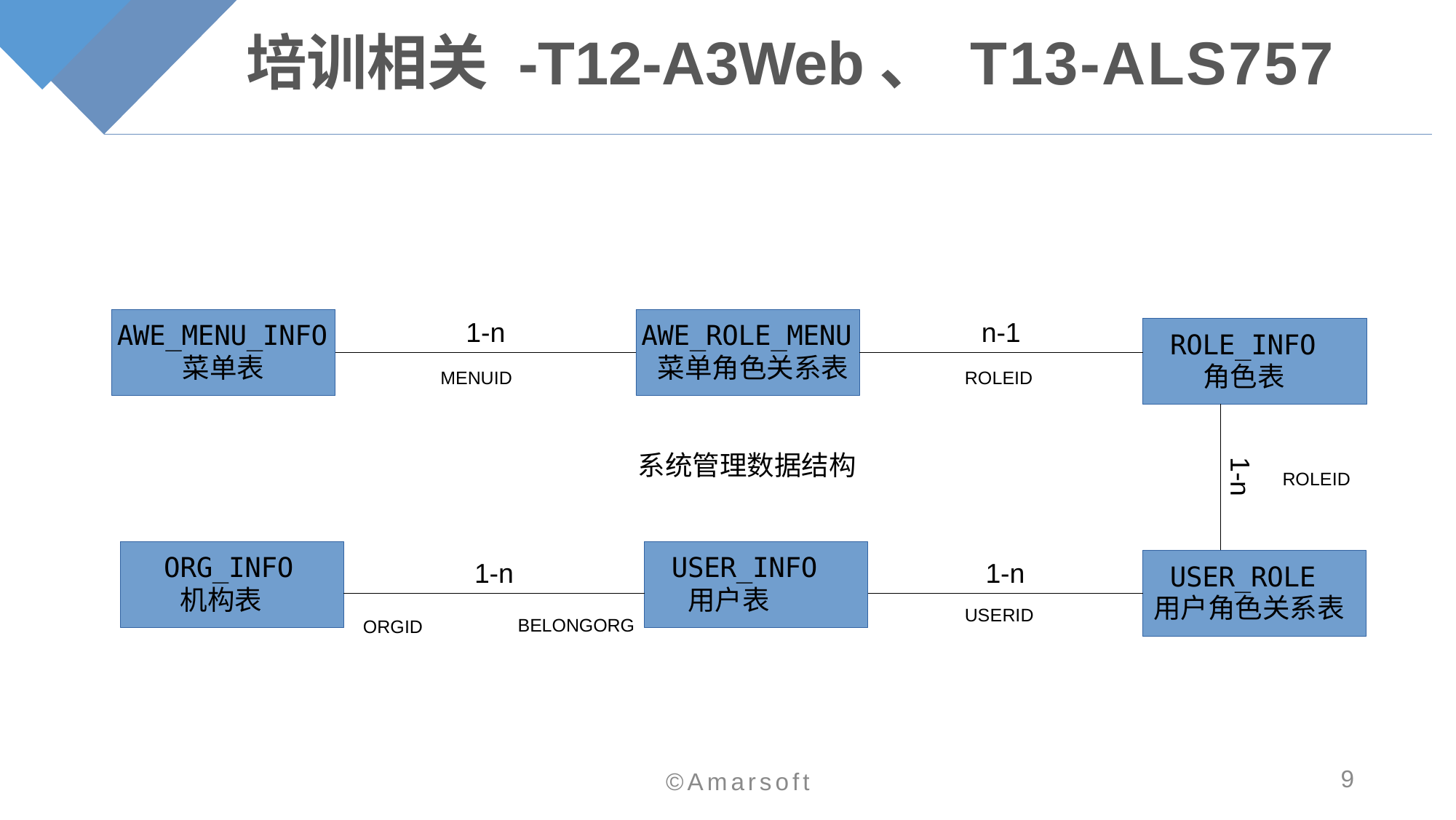

# 培训相关 -T12-A3Web、 T13-ALS757

1-n
n-1
客户管理
AWE_MENU_INFO
菜单表
AWE_ROLE_MENU
菜单角色关系表

ROLE_INFO

角色表
MENUID
ROLEID

系统管理数据结构
1-n
ROLEID

ORG_INFO
机构表
USER_INFO
用户表

1-n
1-n
USER_ROLE
用户角色关系表

USERID
BELONGORG
ORGID
9
©Amarsoft